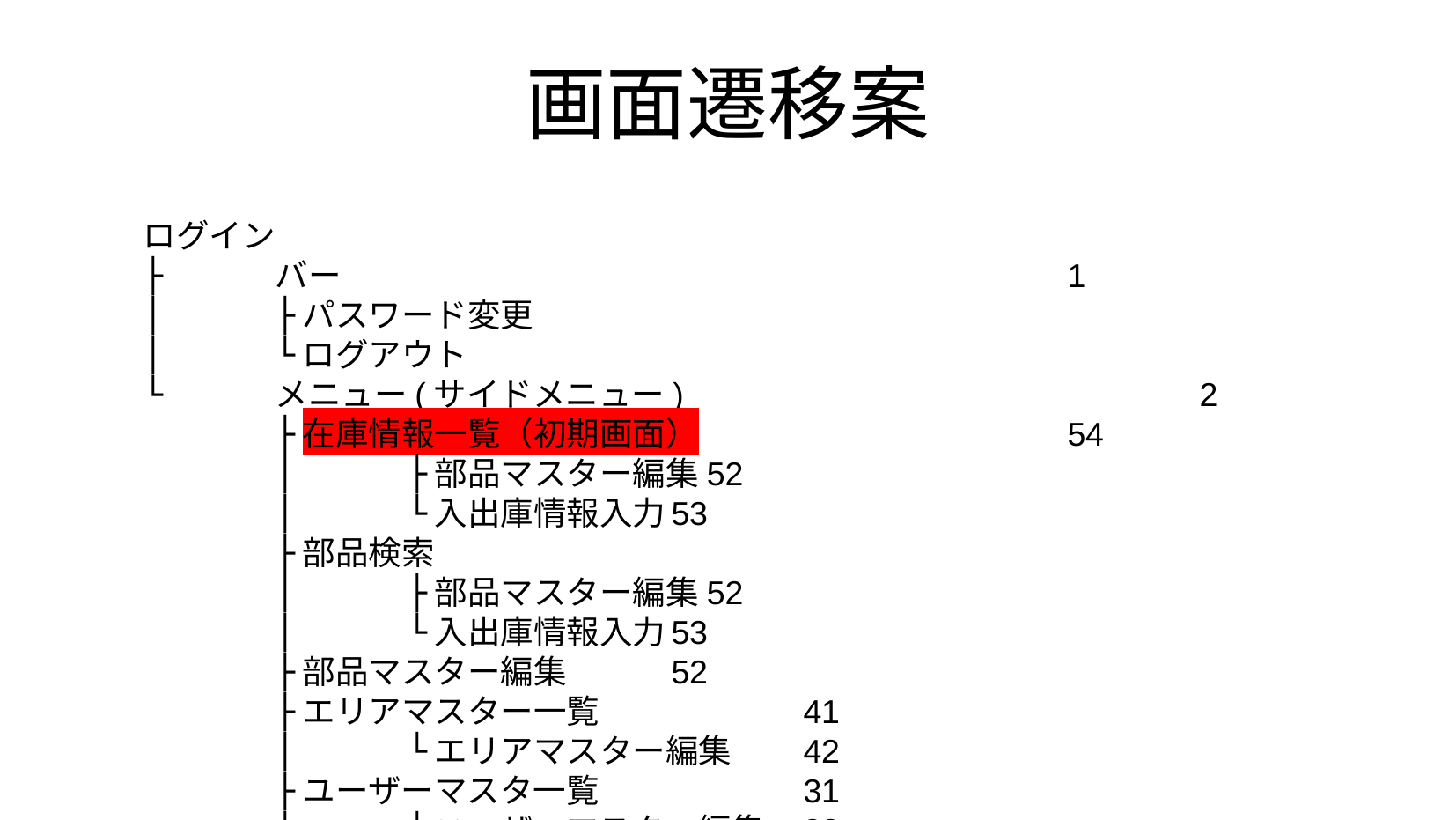

# 画面遷移案
ログイン
├	バー						1
│	├パスワード変更
│	└ログアウト
└	メニュー(サイドメニュー)				2
	├在庫情報一覧（初期画面）			54
	│	├部品マスター編集52
	│	└入出庫情報入力	53
	├部品検索
	│	├部品マスター編集52
	│	└入出庫情報入力	53
	├部品マスター編集	52
	├エリアマスター一覧		41
	│	└エリアマスター編集	42
	├ユーザーマスタ一覧		31
	│	└ユーザーマスター編集	32
	└ログ検索